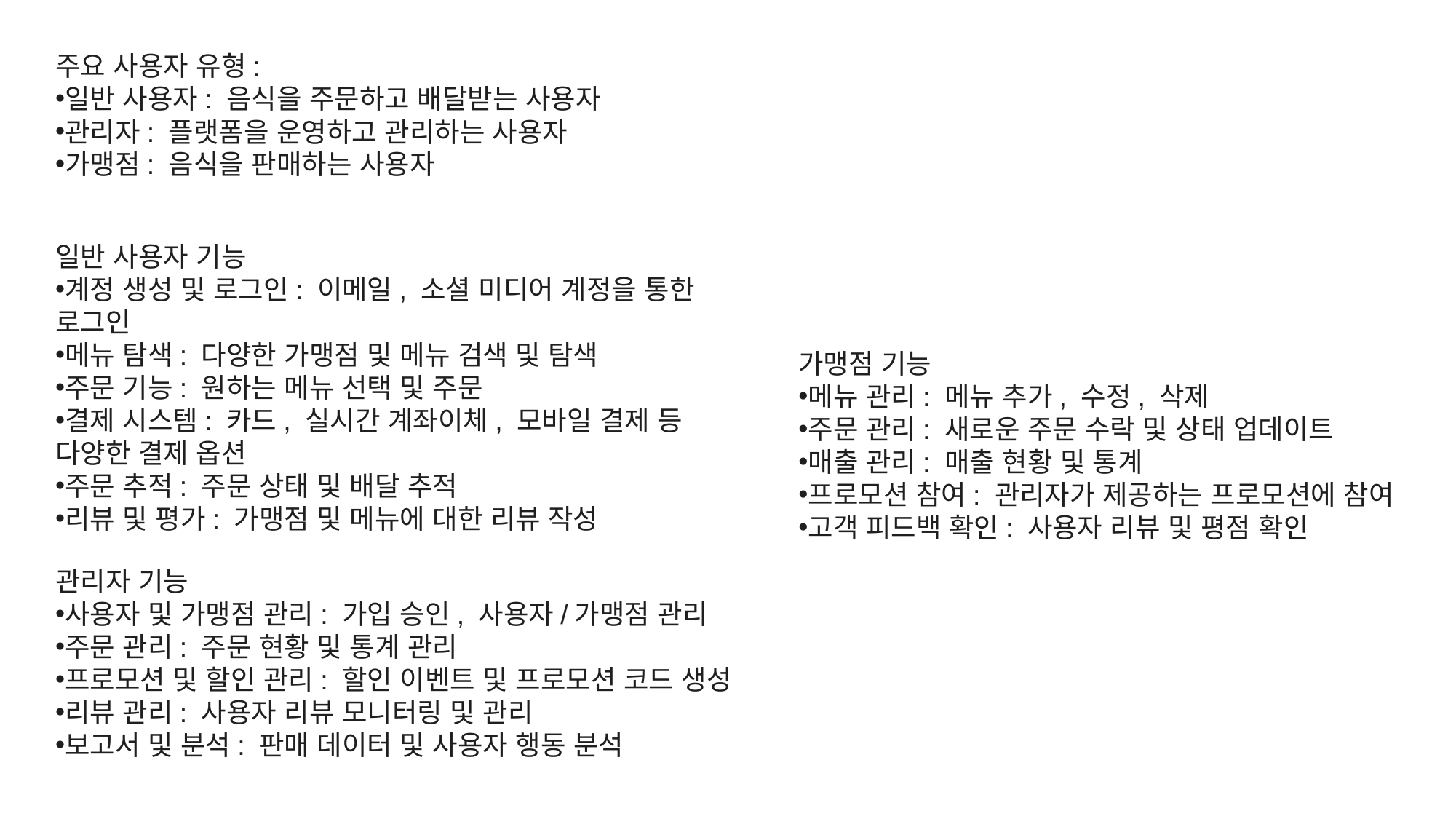

주요 사용자 유형:
일반 사용자: 음식을 주문하고 배달받는 사용자
관리자: 플랫폼을 운영하고 관리하는 사용자
가맹점: 음식을 판매하는 사용자
일반 사용자 기능
계정 생성 및 로그인: 이메일, 소셜 미디어 계정을 통한 로그인
메뉴 탐색: 다양한 가맹점 및 메뉴 검색 및 탐색
주문 기능: 원하는 메뉴 선택 및 주문
결제 시스템: 카드, 실시간 계좌이체, 모바일 결제 등 다양한 결제 옵션
주문 추적: 주문 상태 및 배달 추적
리뷰 및 평가: 가맹점 및 메뉴에 대한 리뷰 작성
가맹점 기능
메뉴 관리: 메뉴 추가, 수정, 삭제
주문 관리: 새로운 주문 수락 및 상태 업데이트
매출 관리: 매출 현황 및 통계
프로모션 참여: 관리자가 제공하는 프로모션에 참여
고객 피드백 확인: 사용자 리뷰 및 평점 확인
관리자 기능
사용자 및 가맹점 관리: 가입 승인, 사용자/가맹점 관리
주문 관리: 주문 현황 및 통계 관리
프로모션 및 할인 관리: 할인 이벤트 및 프로모션 코드 생성
리뷰 관리: 사용자 리뷰 모니터링 및 관리
보고서 및 분석: 판매 데이터 및 사용자 행동 분석